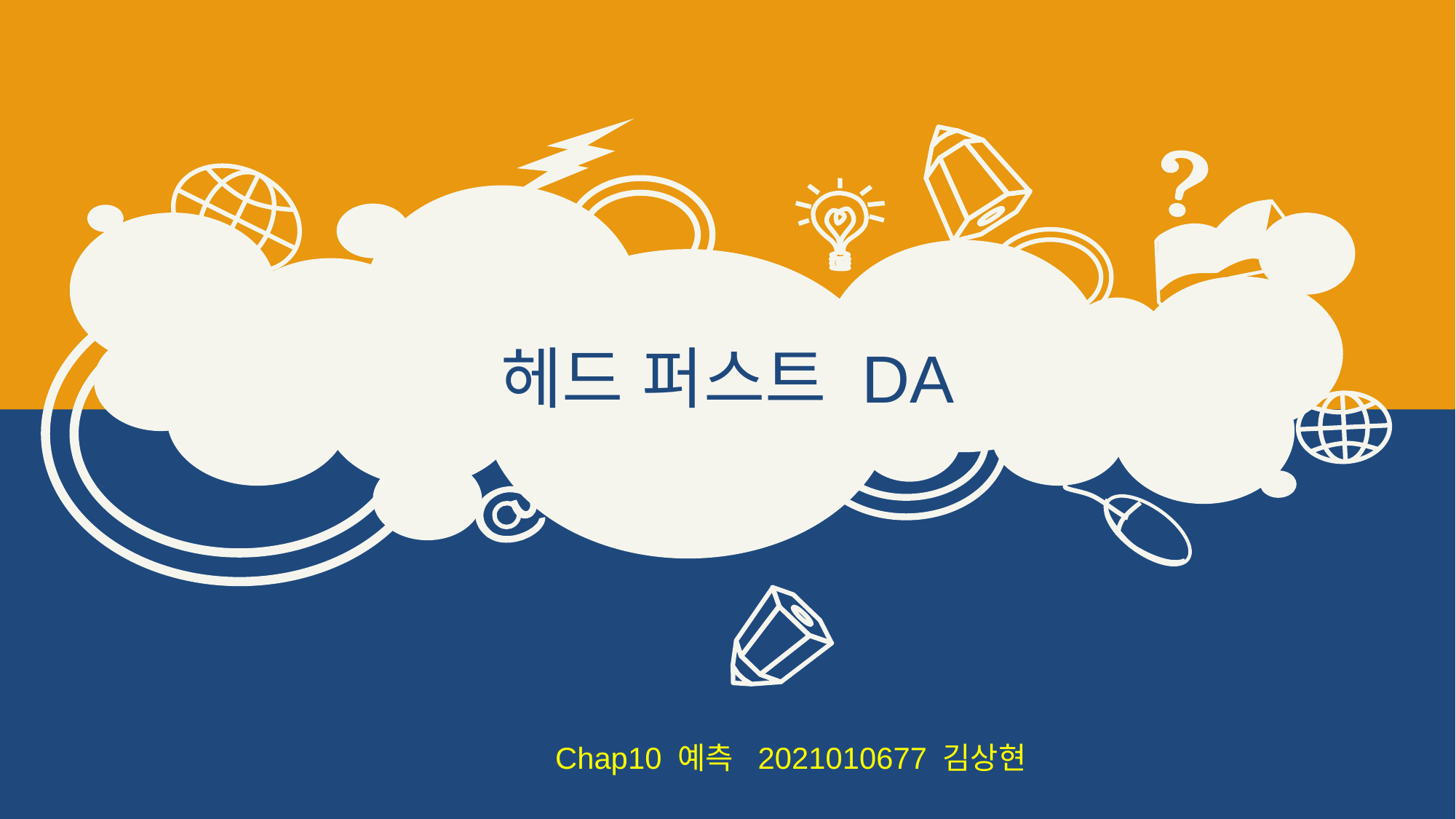

# 헤드 퍼스트 DA
Chap10 예측  2021010677 김상현